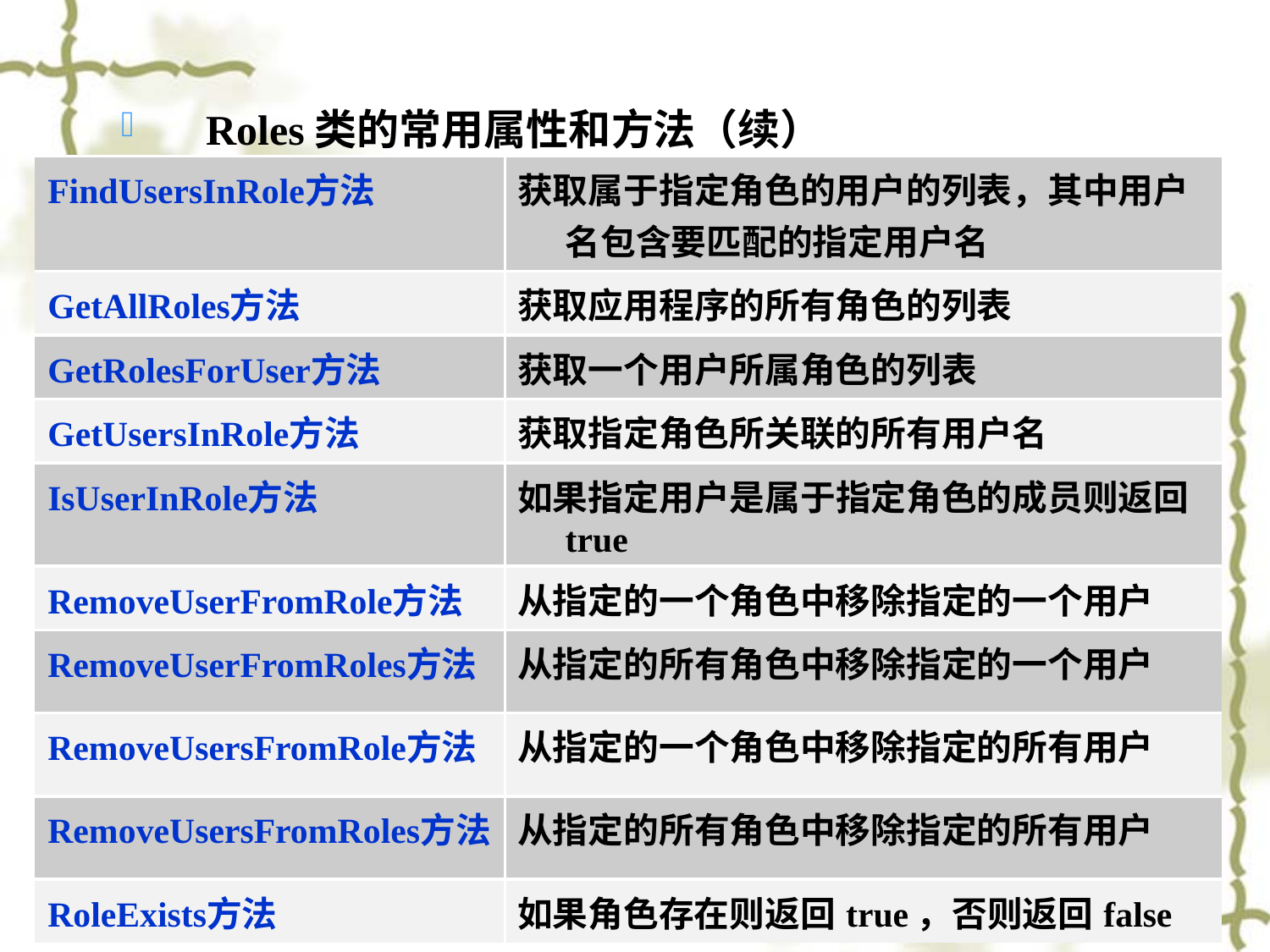

Roles类的常用属性和方法（续）

| FindUsersInRole方法 | 获取属于指定角色的用户的列表，其中用户名包含要匹配的指定用户名 |
| --- | --- |
| GetAllRoles方法 | 获取应用程序的所有角色的列表 |
| GetRolesForUser方法 | 获取一个用户所属角色的列表 |
| GetUsersInRole方法 | 获取指定角色所关联的所有用户名 |
| IsUserInRole方法 | 如果指定用户是属于指定角色的成员则返回true |
| RemoveUserFromRole方法 | 从指定的一个角色中移除指定的一个用户 |
| RemoveUserFromRoles方法 | 从指定的所有角色中移除指定的一个用户 |
| RemoveUsersFromRole方法 | 从指定的一个角色中移除指定的所有用户 |
| RemoveUsersFromRoles方法 | 从指定的所有角色中移除指定的所有用户 |
| RoleExists方法 | 如果角色存在则返回true，否则返回false |